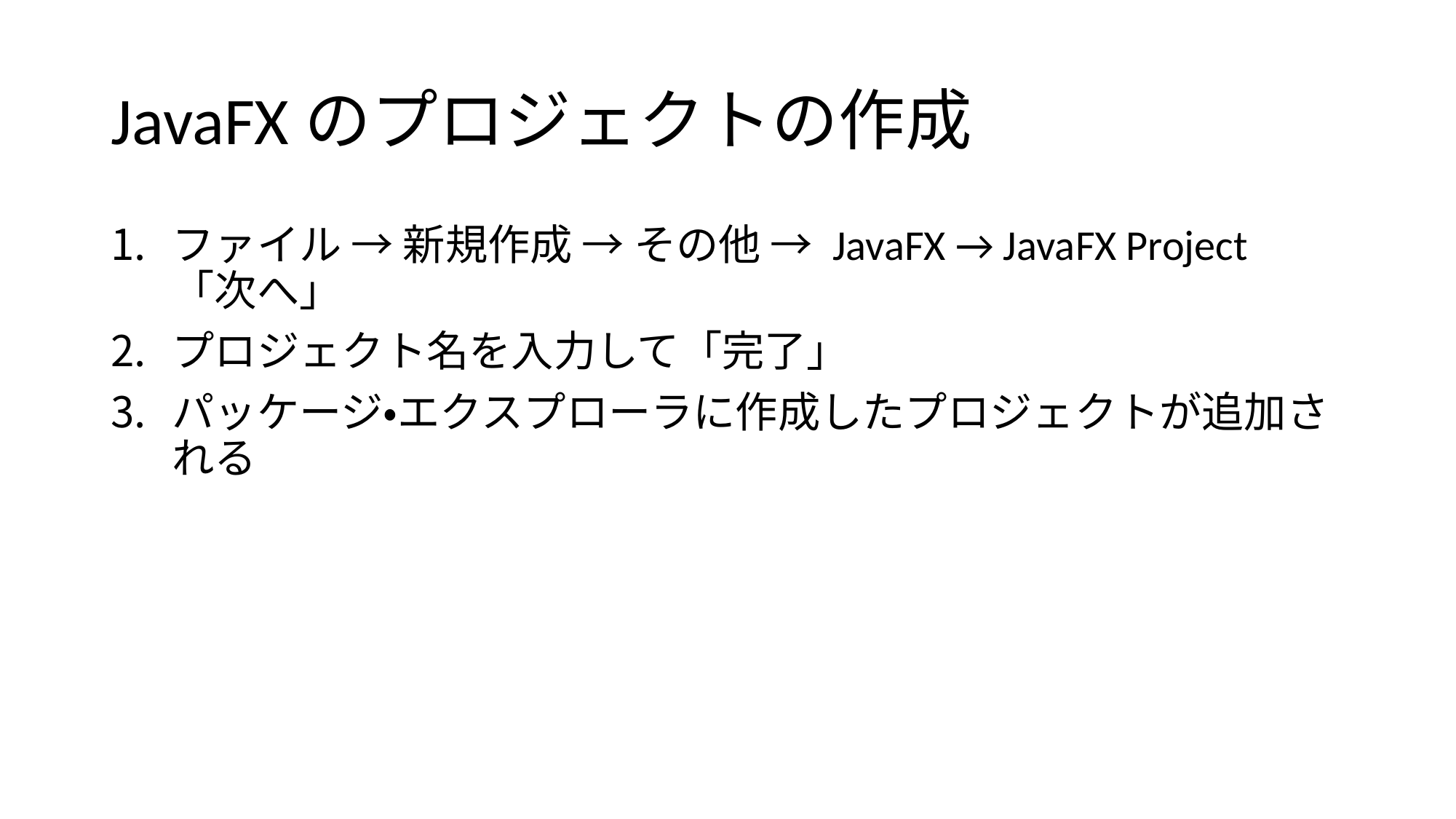

# JavaFXのプロジェクトの作成
ファイル → 新規作成 → その他 → JavaFX → JavaFX Project 「次へ」
プロジェクト名を入力して「完了」
パッケージ・エクスプローラに作成したプロジェクトが追加される